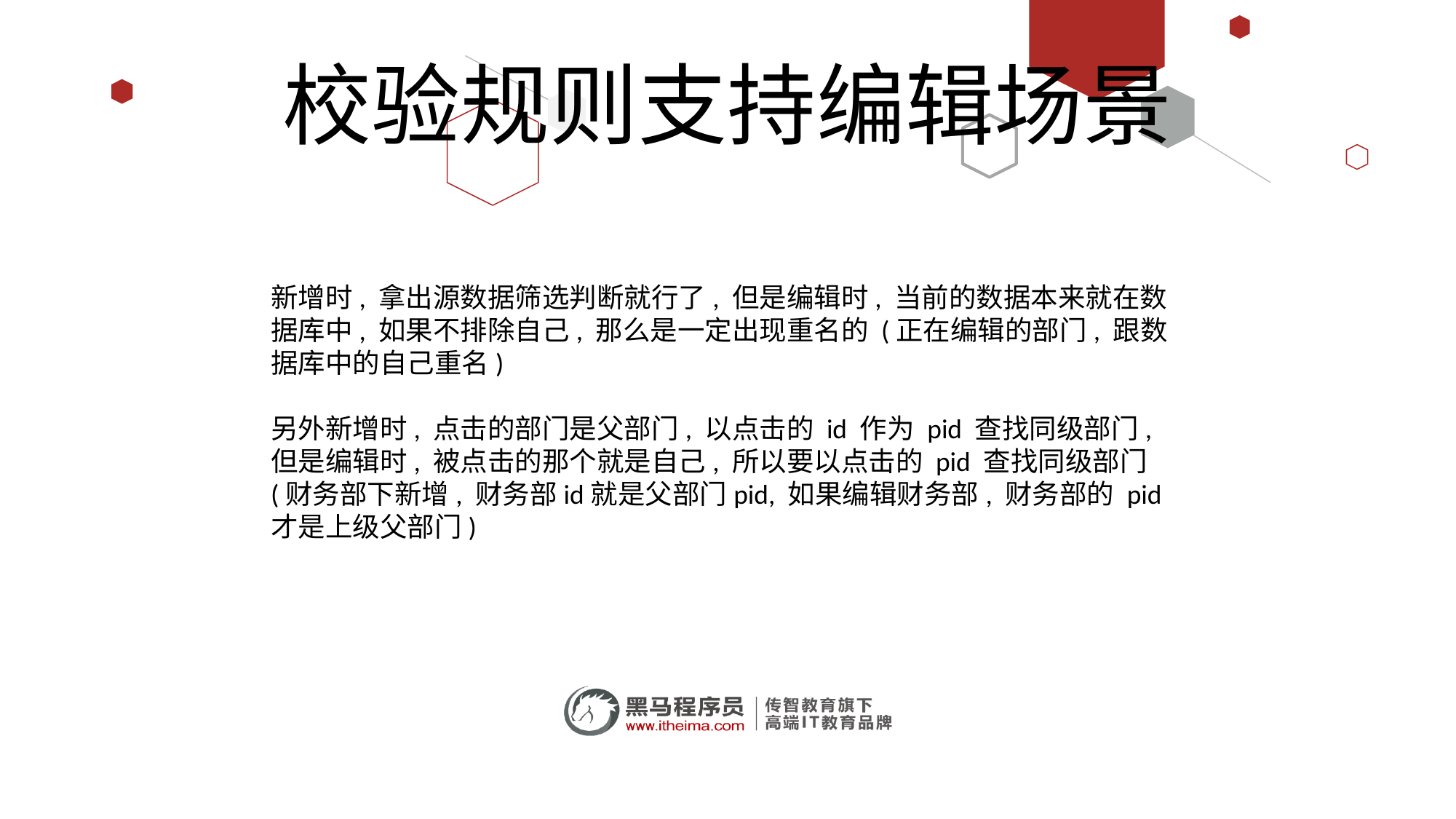

# 校验规则支持编辑场景
新增时, 拿出源数据筛选判断就行了, 但是编辑时, 当前的数据本来就在数据库中, 如果不排除自己, 那么是一定出现重名的 (正在编辑的部门, 跟数据库中的自己重名)

另外新增时, 点击的部门是父部门, 以点击的 id 作为 pid 查找同级部门, 但是编辑时, 被点击的那个就是自己, 所以要以点击的 pid 查找同级部门 (财务部下新增, 财务部id就是父部门pid, 如果编辑财务部, 财务部的 pid 才是上级父部门)